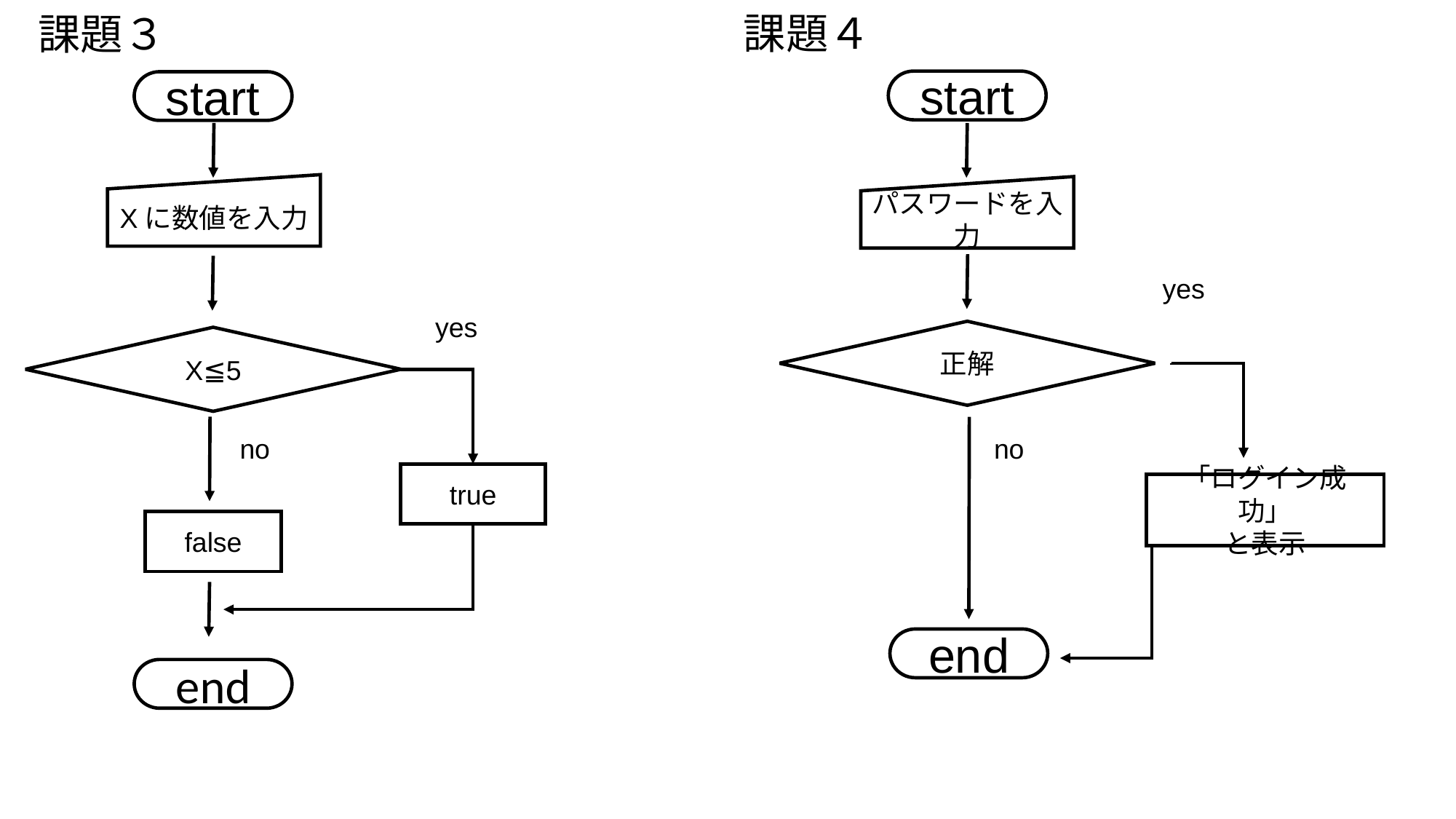

# 課題３
課題４
start
start
Xに数値を入力
パスワードを入力
yes
yes
正解
X≦5
no
no
true
「ログイン成功」
と表示
false
end
end